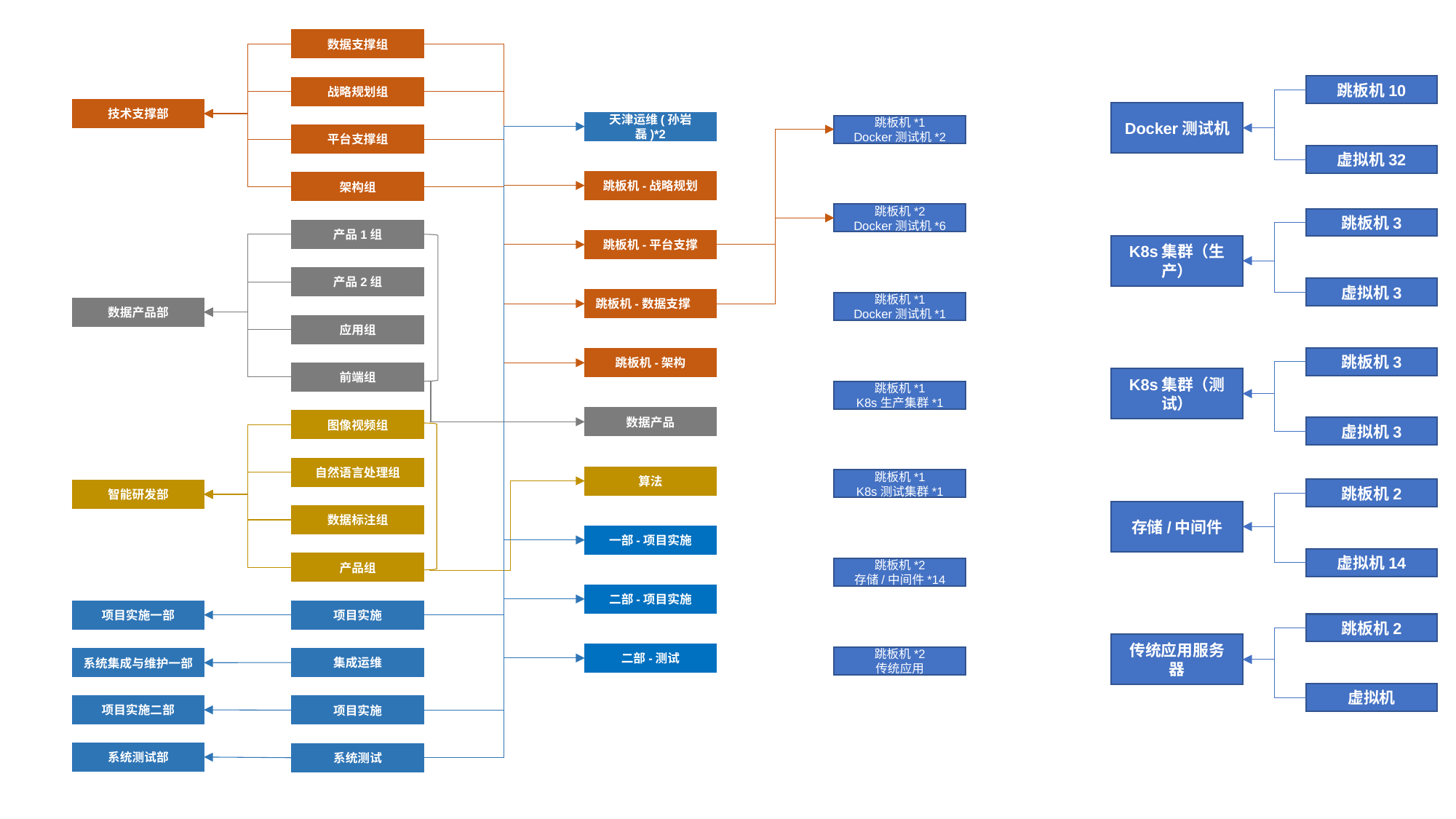

数据支撑组
跳板机10
战略规划组
技术支撑部
Docker测试机
天津运维(孙岩磊)*2
跳板机*1
Docker测试机*2
平台支撑组
虚拟机32
跳板机-战略规划
架构组
跳板机*2
Docker测试机*6
跳板机3
产品1组
跳板机-平台支撑

K8s集群（生产）
产品2组
虚拟机3
跳板机-数据支撑
跳板机*1
Docker测试机*1
数据产品部
应用组
跳板机3
跳板机-架构
前端组
K8s集群（测试）
跳板机*1
K8s生产集群*1
数据产品
图像视频组
虚拟机3

自然语言处理组
算法
跳板机*1
K8s测试集群*1
跳板机2
智能研发部
存储/中间件
数据标注组
一部-项目实施
虚拟机14
产品组
跳板机*2
存储/中间件*14
二部-项目实施
项目实施一部
项目实施
跳板机2
传统应用服务器
二部-测试
跳板机*2
传统应用
集成运维
系统集成与维护一部
虚拟机
项目实施二部
项目实施
系统测试部
系统测试